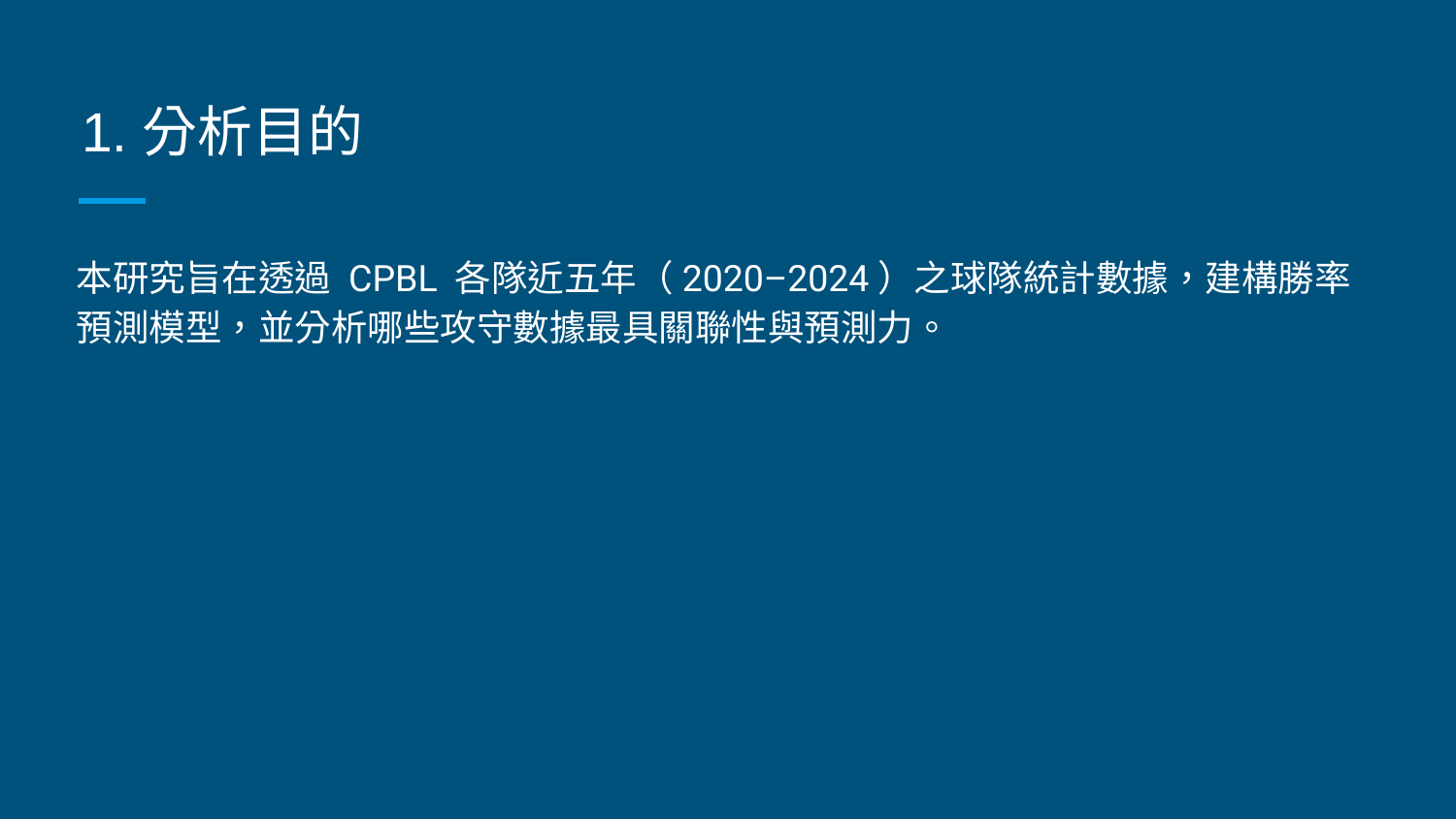

# 分析目的
本研究旨在透過 CPBL 各隊近五年（2020–2024）之球隊統計數據，建構勝率預測模型，並分析哪些攻守數據最具關聯性與預測力。